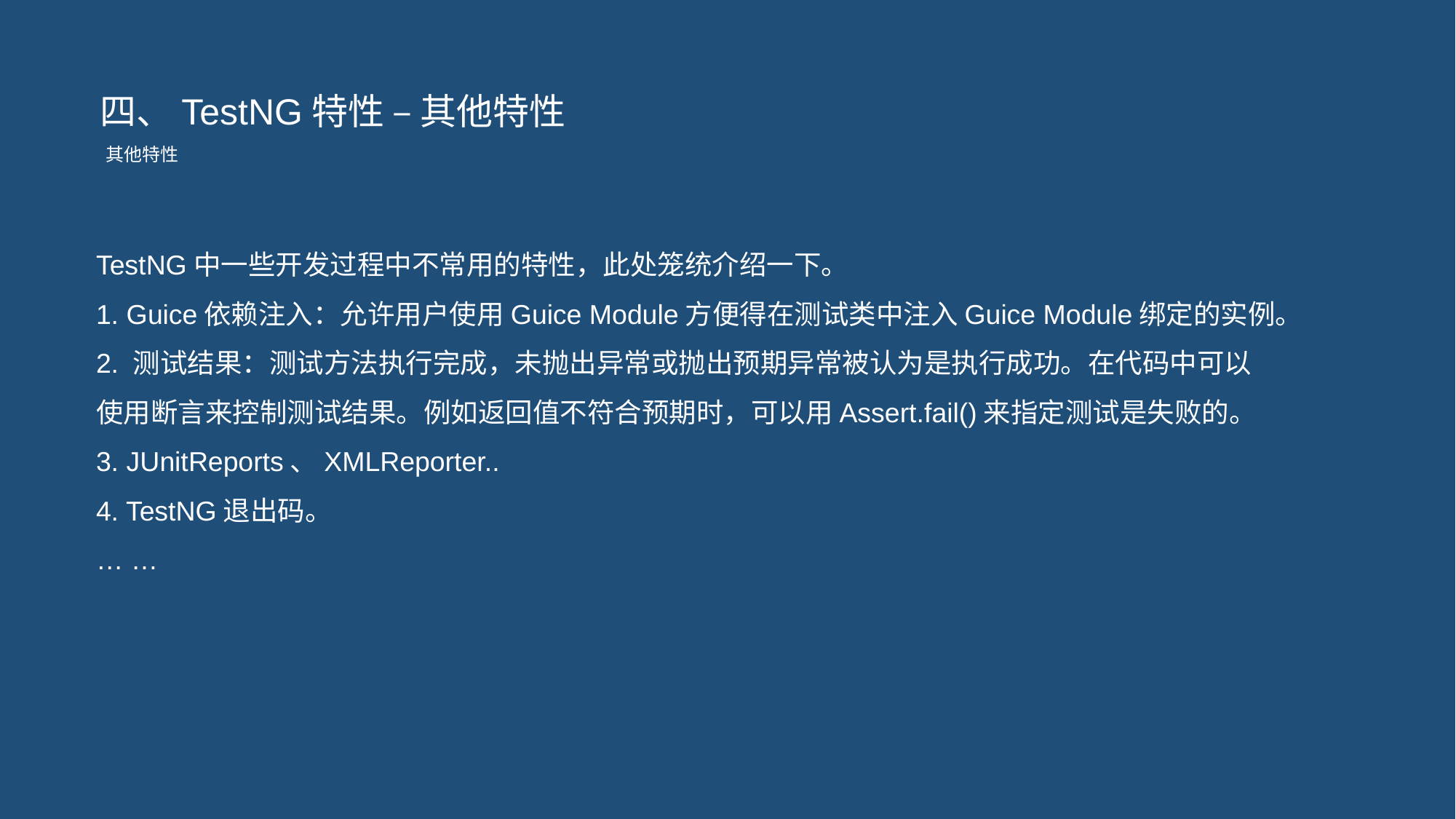

四、TestNG特性 – 其他特性
其他特性
TestNG中一些开发过程中不常用的特性，此处笼统介绍一下。
1. Guice依赖注入：允许用户使用Guice Module方便得在测试类中注入Guice Module绑定的实例。
2. 测试结果：测试方法执行完成，未抛出异常或抛出预期异常被认为是执行成功。在代码中可以
使用断言来控制测试结果。例如返回值不符合预期时，可以用Assert.fail()来指定测试是失败的。
3. JUnitReports、XMLReporter..
4. TestNG退出码。
… …